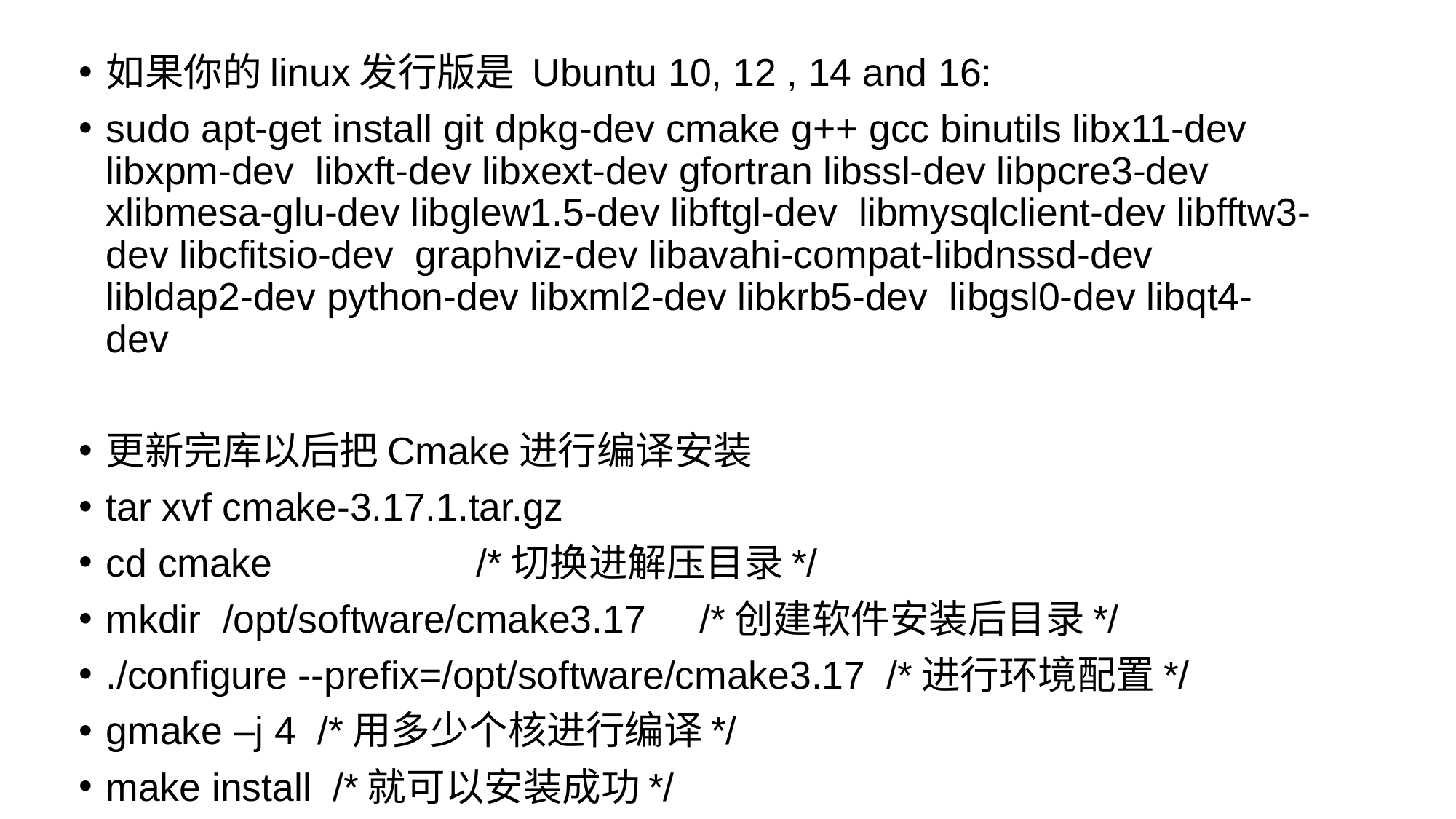

如果你的linux发行版是 Ubuntu 10, 12 , 14 and 16:
sudo apt-get install git dpkg-dev cmake g++ gcc binutils libx11-dev libxpm-dev  libxft-dev libxext-dev gfortran libssl-dev libpcre3-dev  xlibmesa-glu-dev libglew1.5-dev libftgl-dev  libmysqlclient-dev libfftw3-dev libcfitsio-dev  graphviz-dev libavahi-compat-libdnssd-dev  libldap2-dev python-dev libxml2-dev libkrb5-dev  libgsl0-dev libqt4-dev

更新完库以后把Cmake进行编译安装
tar xvf cmake-3.17.1.tar.gz
cd cmake                   /*切换进解压目录*/
mkdir  /opt/software/cmake3.17     /*创建软件安装后目录*/
./configure --prefix=/opt/software/cmake3.17  /*进行环境配置*/
gmake –j 4  /*用多少个核进行编译*/
make install  /*就可以安装成功*/